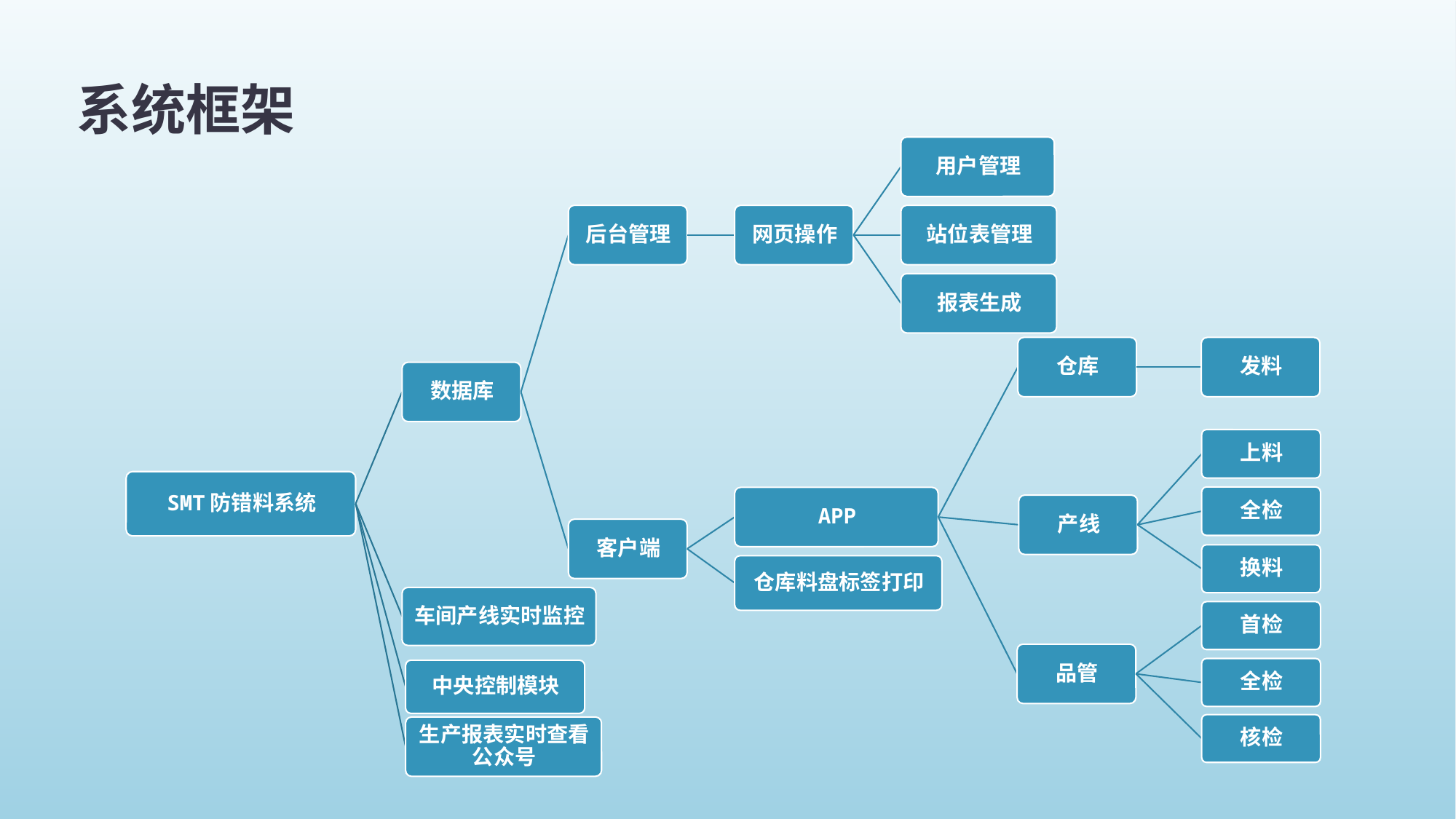

# 系统框架
SMT防错料系统

数据库

后台管理

网页操作

用户管理

站位表管理

报表生成

客户端

APP

仓库

发料

产线

上料

全检

换料

品管

首检

全检

核检

仓库料盘标签打印

车间产线实时监控

中央控制模块

生产报表实时查看公众号